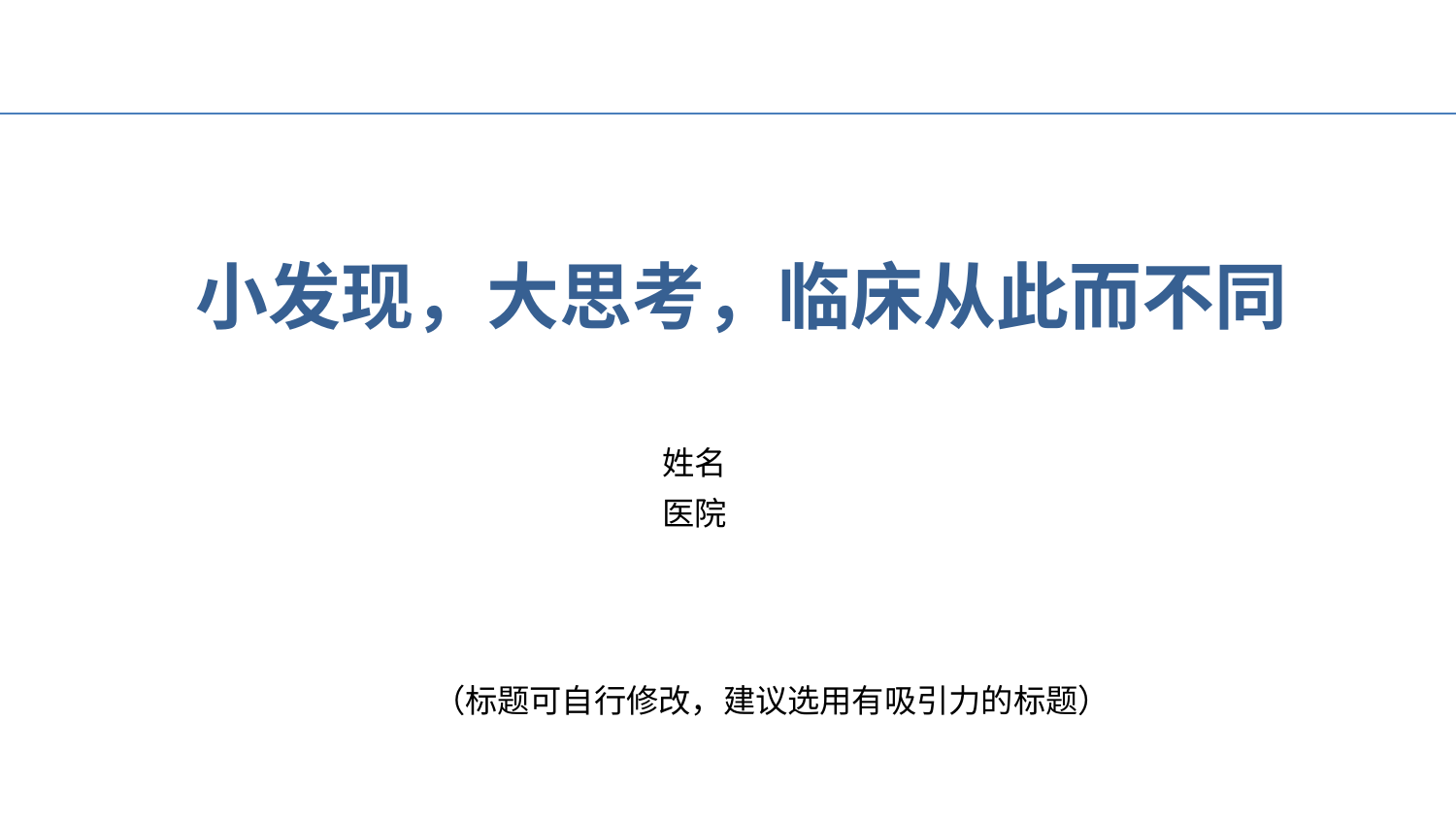

# 小发现，大思考，临床从此而不同
姓名
医院
（标题可自行修改，建议选用有吸引力的标题）